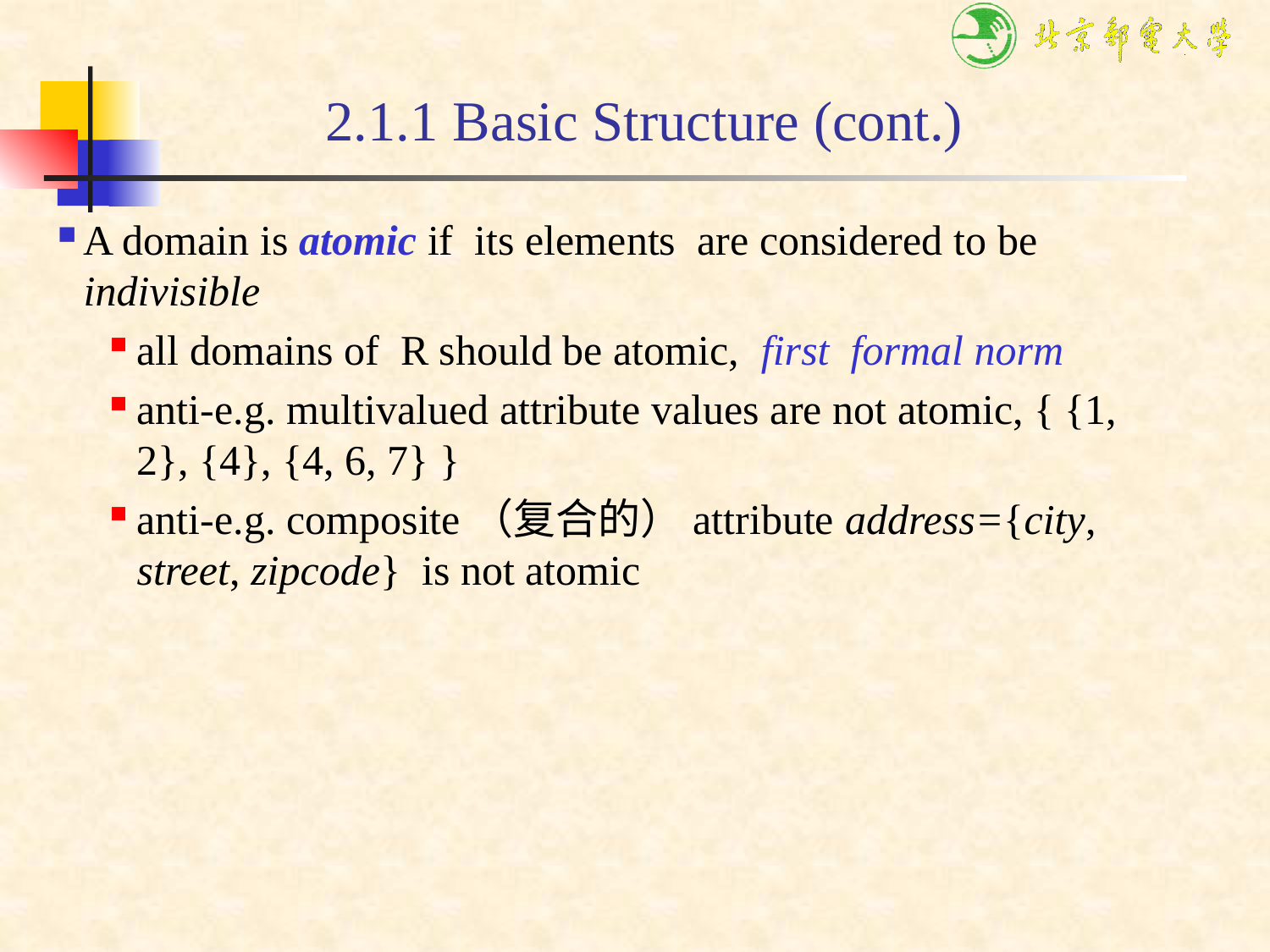

# 2.1.1 Basic Structure (cont.)
A domain is atomic if  its elements  are considered to be indivisible
all domains of  R should be atomic,  first  formal norm
anti-e.g. multivalued attribute values are not atomic, { {1, 2}, {4}, {4, 6, 7} }
anti-e.g. composite（复合的）attribute address={city, street, zipcode}  is not atomic

12